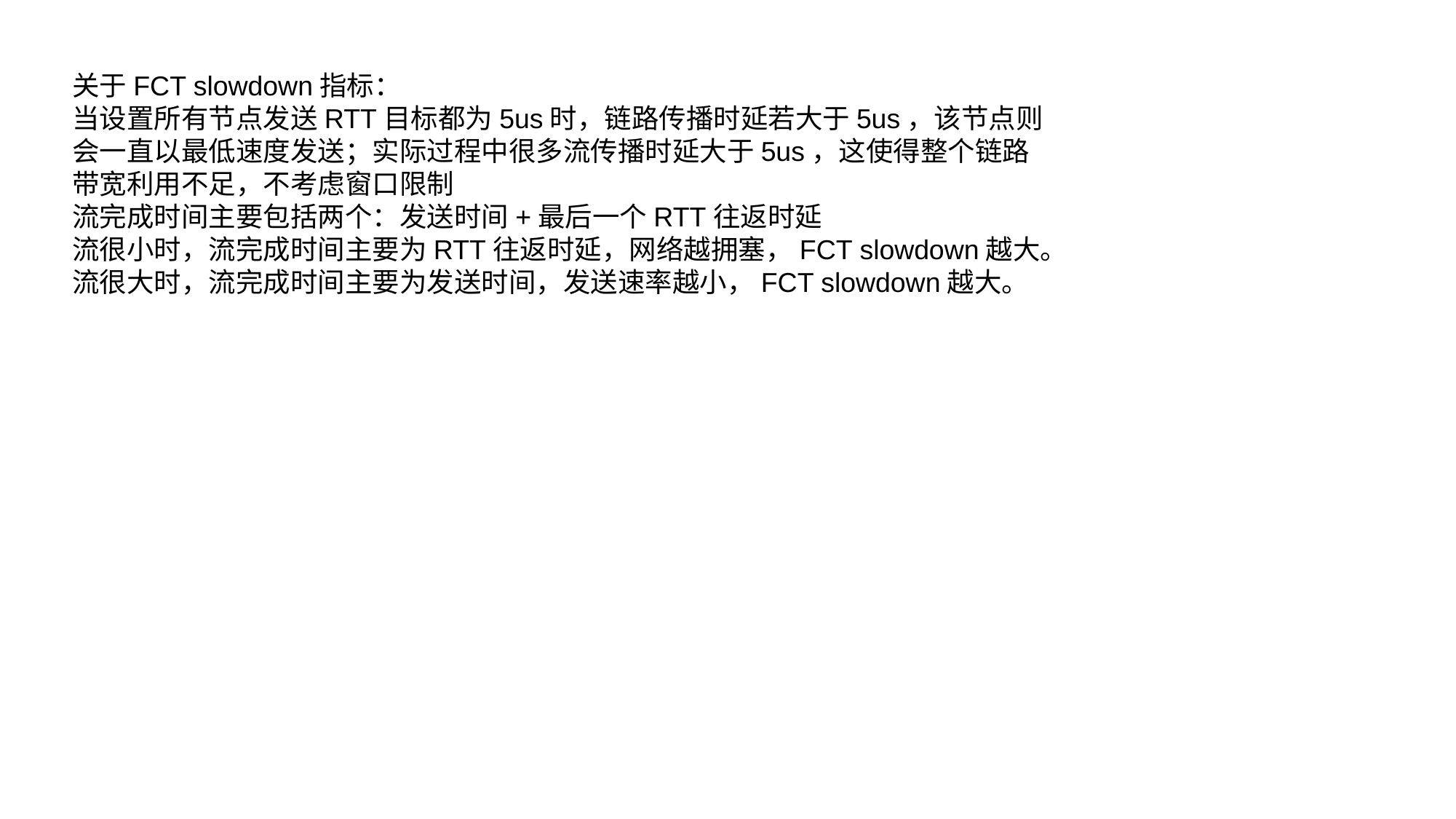

关于FCT slowdown指标：
当设置所有节点发送RTT目标都为5us时，链路传播时延若大于5us，该节点则会一直以最低速度发送；实际过程中很多流传播时延大于5us，这使得整个链路带宽利用不足，不考虑窗口限制
流完成时间主要包括两个：发送时间+最后一个RTT往返时延
流很小时，流完成时间主要为RTT往返时延，网络越拥塞，FCT slowdown越大。
流很大时，流完成时间主要为发送时间，发送速率越小，FCT slowdown越大。